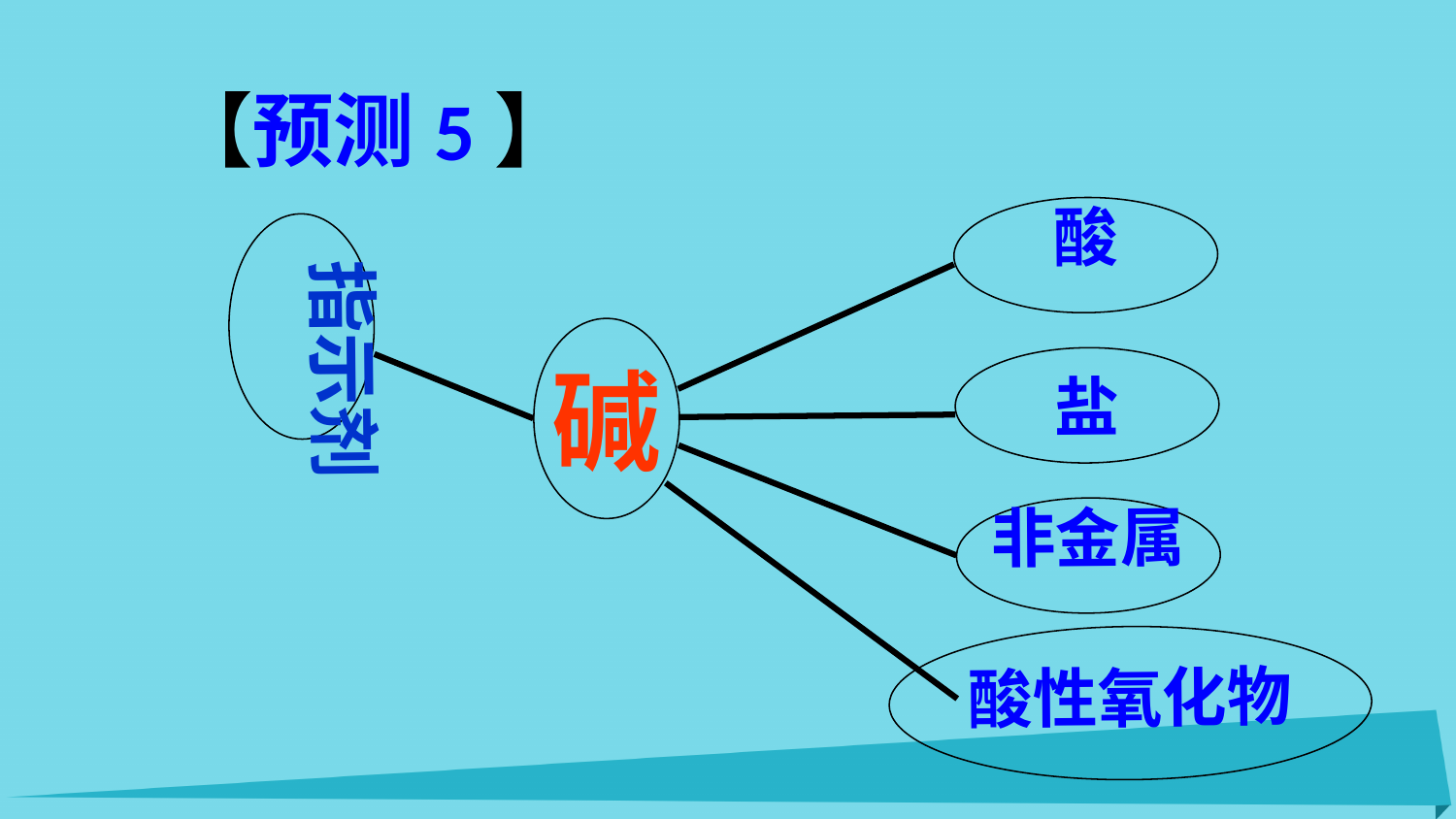

【预测5】
酸

指示剂

盐

非金属

酸性氧化物
碱